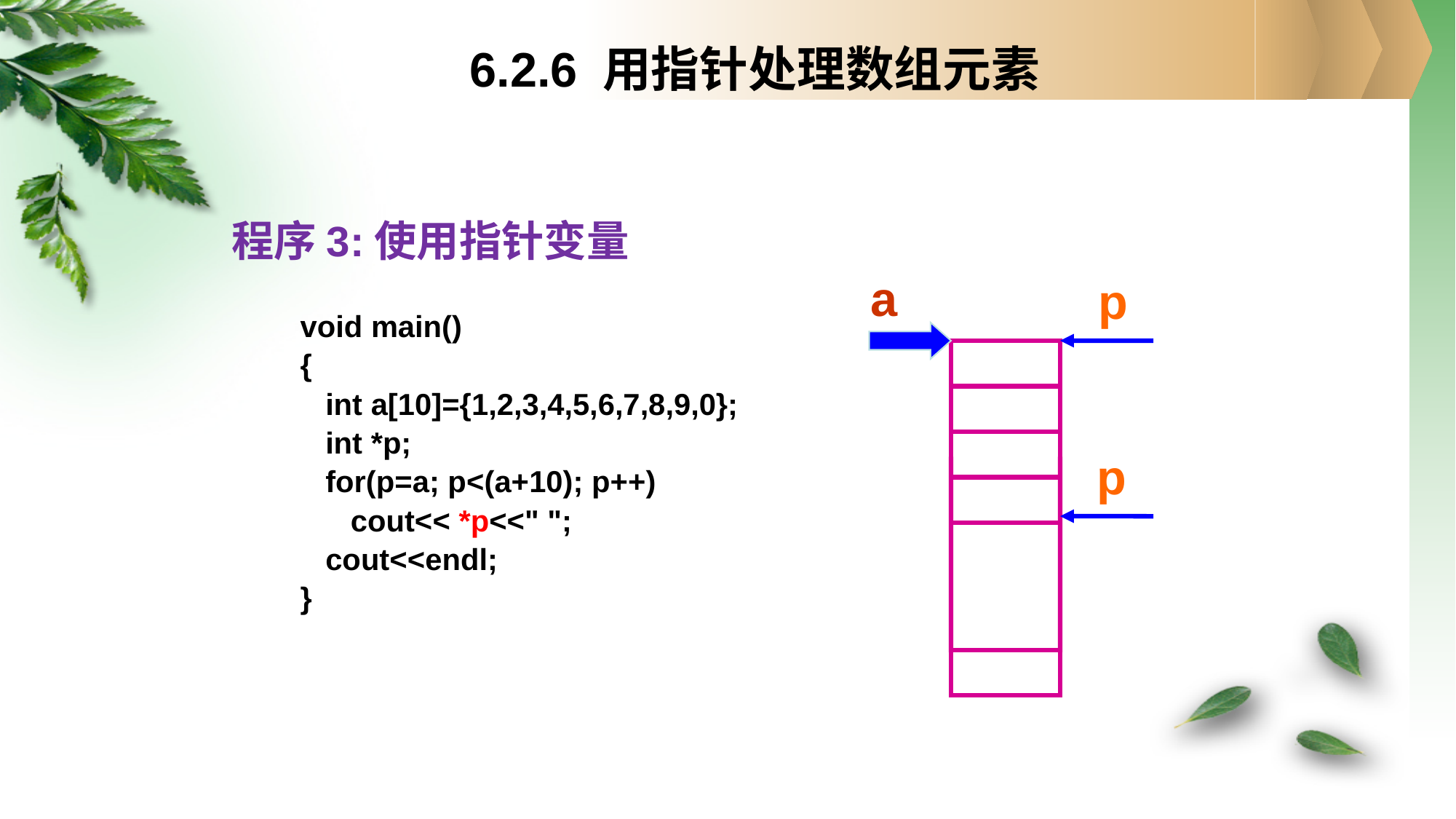

# 6.2.6 用指针处理数组元素
程序3:使用指针变量
a

void main()
{
   int a[10]={1,2,3,4,5,6,7,8,9,0};
   int *p;
   for(p=a; p<(a+10); p++)
      cout<< *p<<" ";
   cout<<endl;
}
p

p